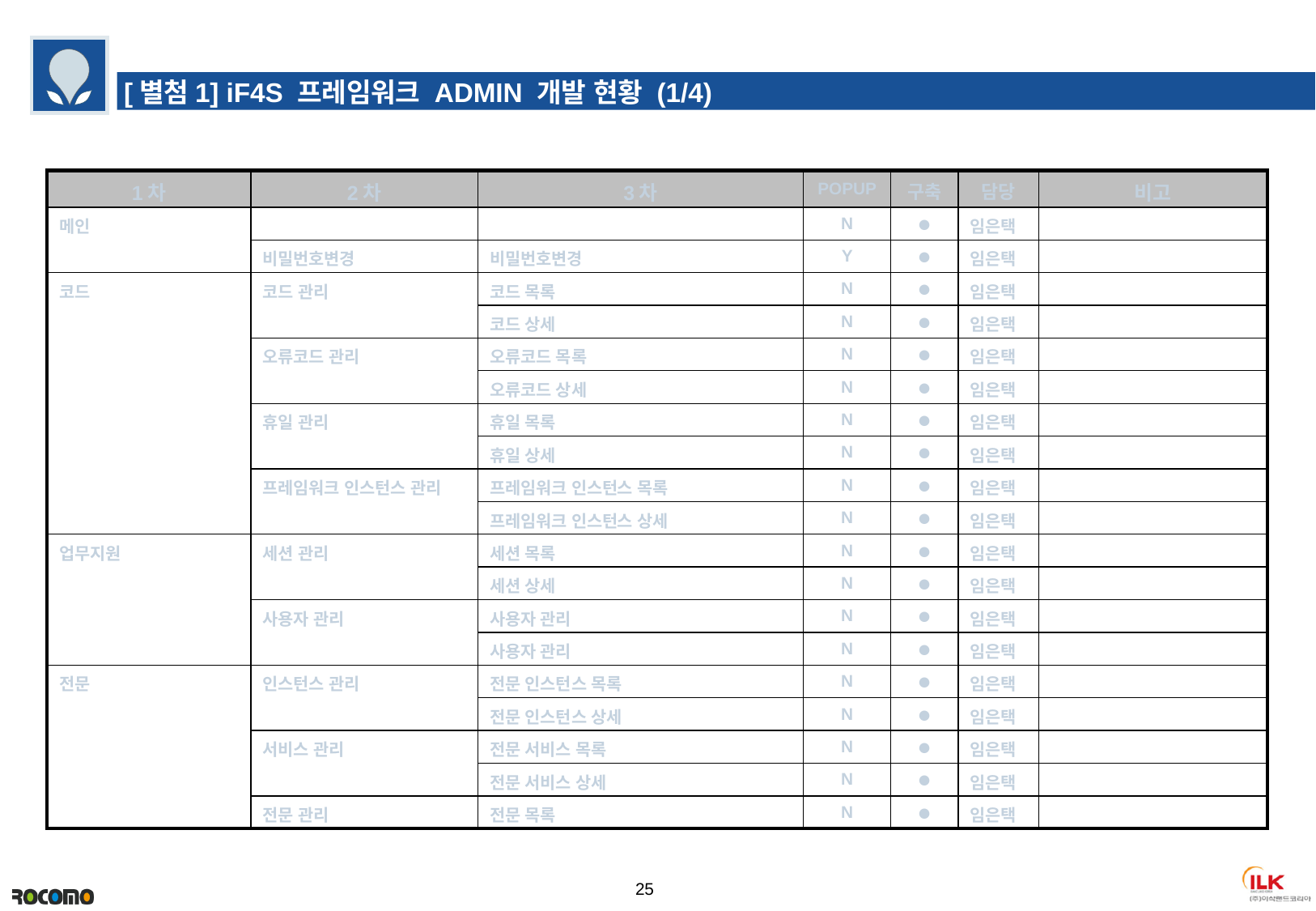

[별첨1] iF4S 프레임워크 ADMIN 개발 현황 (1/4)
| 1차 | 2차 | 3차 | POPUP | 구축 | 담당 | 비고 |
| --- | --- | --- | --- | --- | --- | --- |
| 메인 |  |  | N | ● | 임은택 |  |
|  | 비밀번호변경 | 비밀번호변경 | Y | ● | 임은택 |  |
| 코드 | 코드 관리 | 코드 목록 | N | ● | 임은택 |  |
|  |  | 코드 상세 | N | ● | 임은택 |  |
|  | 오류코드 관리 | 오류코드 목록 | N | ● | 임은택 |  |
|  |  | 오류코드 상세 | N | ● | 임은택 |  |
|  | 휴일 관리 | 휴일 목록 | N | ● | 임은택 |  |
|  |  | 휴일 상세 | N | ● | 임은택 |  |
|  | 프레임워크 인스턴스 관리 | 프레임워크 인스턴스 목록 | N | ● | 임은택 |  |
|  |  | 프레임워크 인스턴스 상세 | N | ● | 임은택 |  |
| 업무지원 | 세션 관리 | 세션 목록 | N | ● | 임은택 |  |
|  |  | 세션 상세 | N | ● | 임은택 |  |
|  | 사용자 관리 | 사용자 관리 | N | ● | 임은택 |  |
|  |  | 사용자 관리 | N | ● | 임은택 |  |
| 전문 | 인스턴스 관리 | 전문 인스턴스 목록 | N | ● | 임은택 |  |
|  |  | 전문 인스턴스 상세 | N | ● | 임은택 |  |
|  | 서비스 관리 | 전문 서비스 목록 | N | ● | 임은택 |  |
|  |  | 전문 서비스 상세 | N | ● | 임은택 |  |
|  | 전문 관리 | 전문 목록 | N | ● | 임은택 |  |